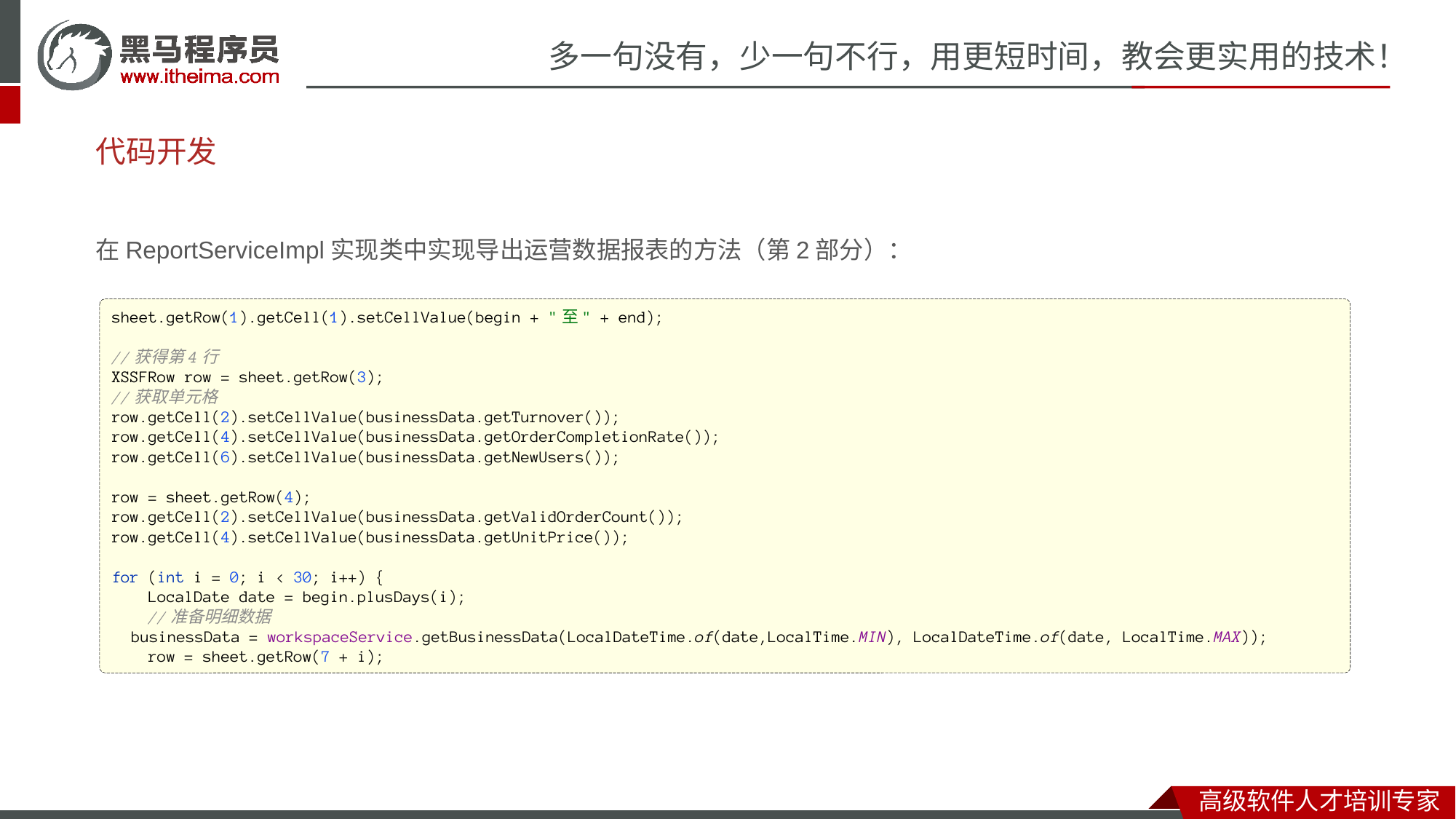

# 代码开发
在ReportServiceImpl实现类中实现导出运营数据报表的方法（第2部分）：
sheet.getRow(1).getCell(1).setCellValue(begin + "至" + end);
//获得第4行
XSSFRow row = sheet.getRow(3);
//获取单元格
row.getCell(2).setCellValue(businessData.getTurnover());
row.getCell(4).setCellValue(businessData.getOrderCompletionRate());
row.getCell(6).setCellValue(businessData.getNewUsers());
row = sheet.getRow(4);
row.getCell(2).setCellValue(businessData.getValidOrderCount());
row.getCell(4).setCellValue(businessData.getUnitPrice());
for (int i = 0; i < 30; i++) {
    LocalDate date = begin.plusDays(i);
    //准备明细数据
    businessData = workspaceService.getBusinessData(LocalDateTime.of(date,LocalTime.MIN), LocalDateTime.of(date, LocalTime.MAX));
    row = sheet.getRow(7 + i);